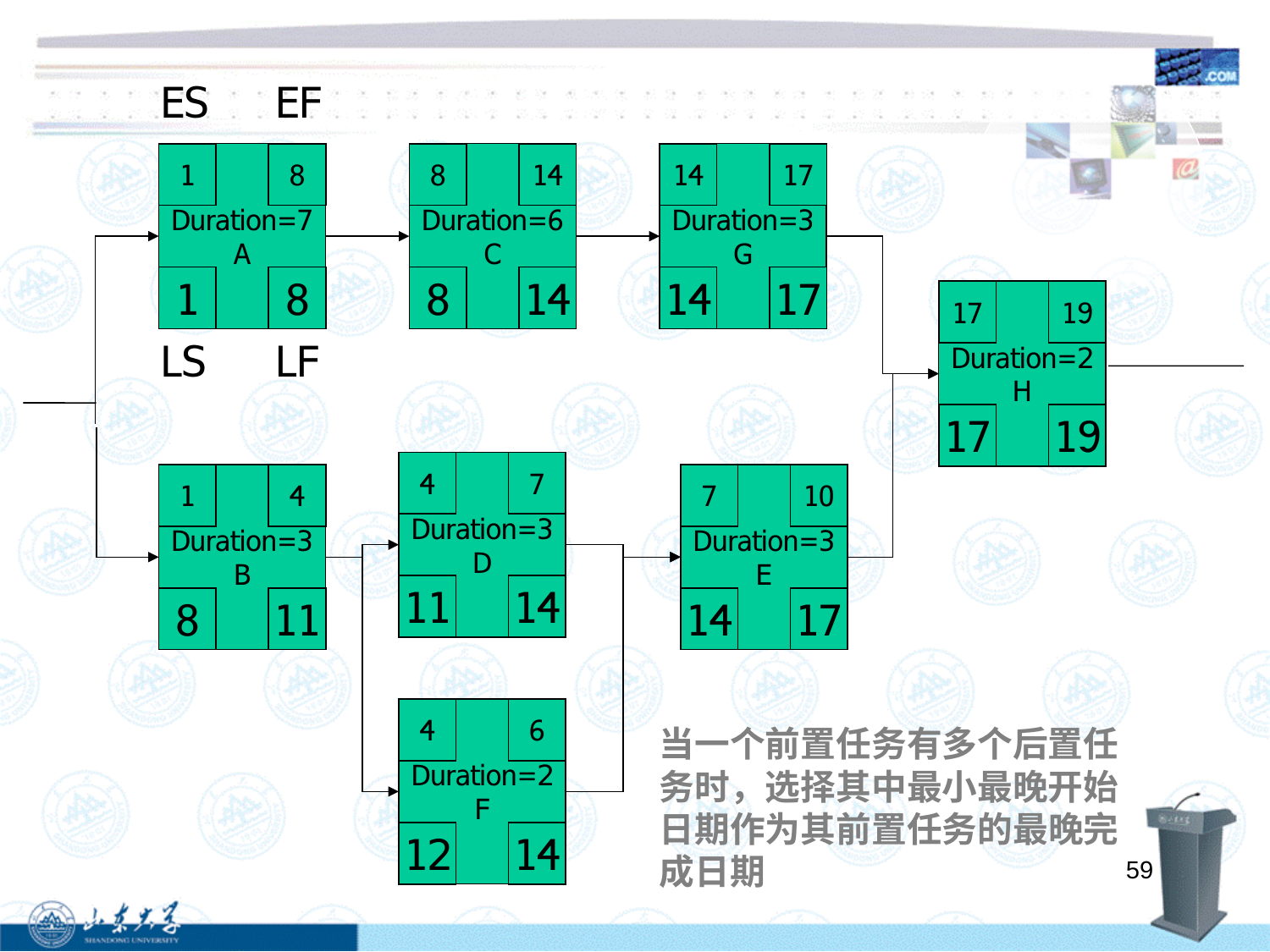

ES
EF
Duration=7
A
1
8
Duration=6
C
8
14
Duration=3
G
14
17
1
8
8
14
14
17
Duration=2
H
17
19
LS
LF

17
19
Duration=3
D
4
7
Duration=3
B
1
4
Duration=3
E
7
10
11
14
8
11
14
17
Duration=2
F
4
6
12
14
当一个前置任务有多个后置任务时，选择其中最小最晚开始日期作为其前置任务的最晚完成日期
59